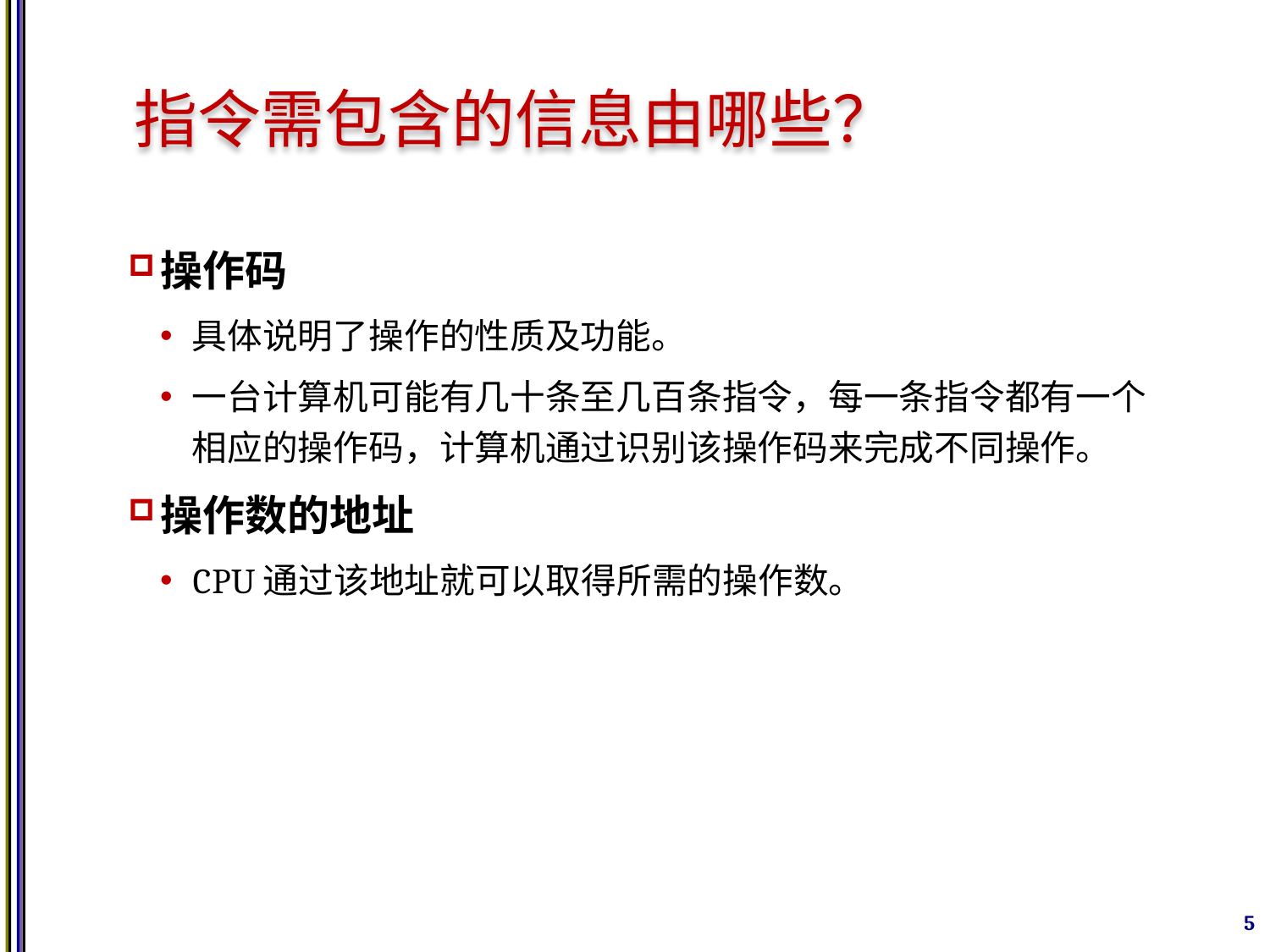

# 指令需包含的信息由哪些？
操作码
具体说明了操作的性质及功能。
一台计算机可能有几十条至几百条指令，每一条指令都有一个相应的操作码，计算机通过识别该操作码来完成不同操作。
操作数的地址
CPU通过该地址就可以取得所需的操作数。

5